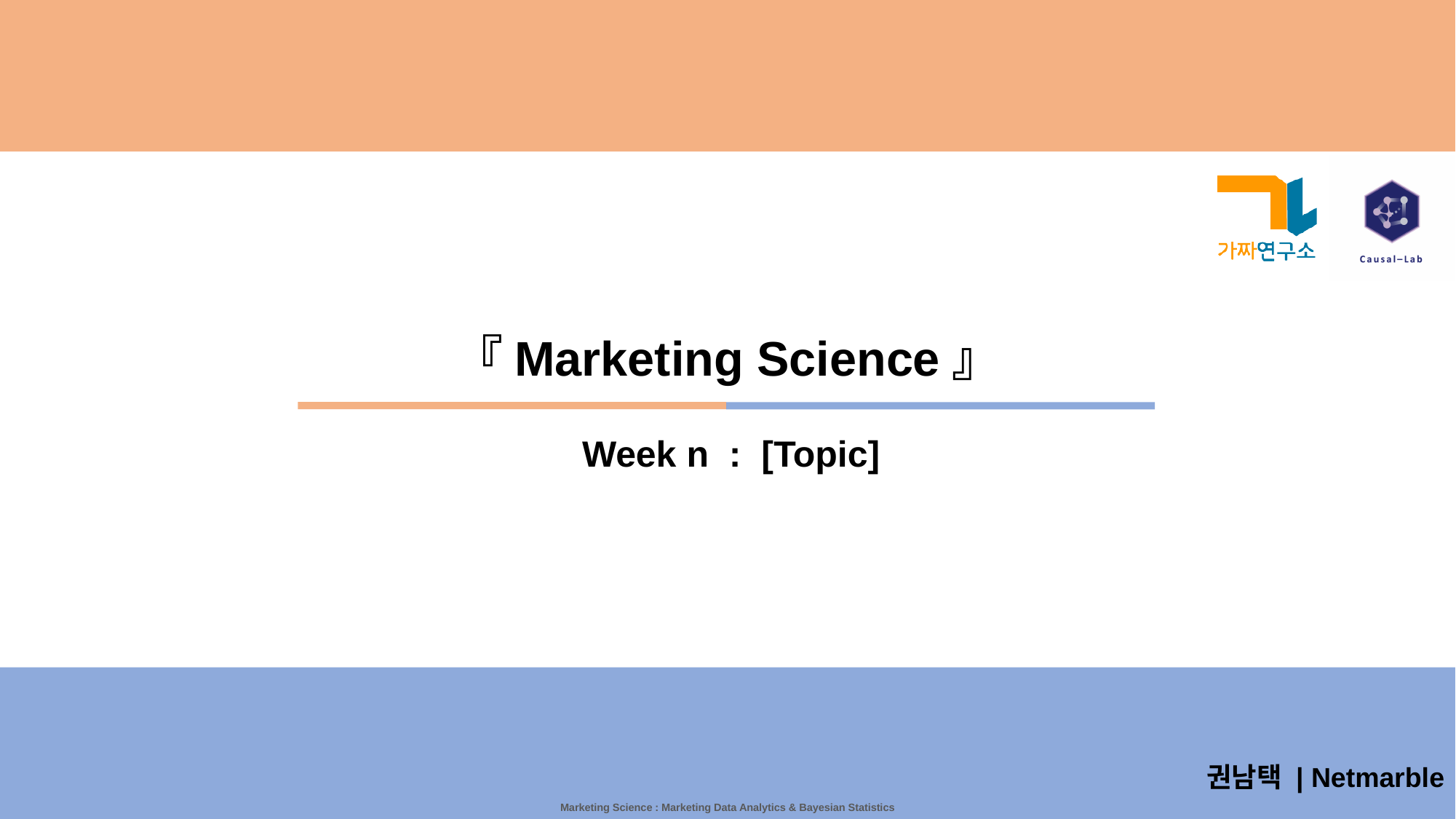

Week n  :  [Topic]
권남택 | Netmarble